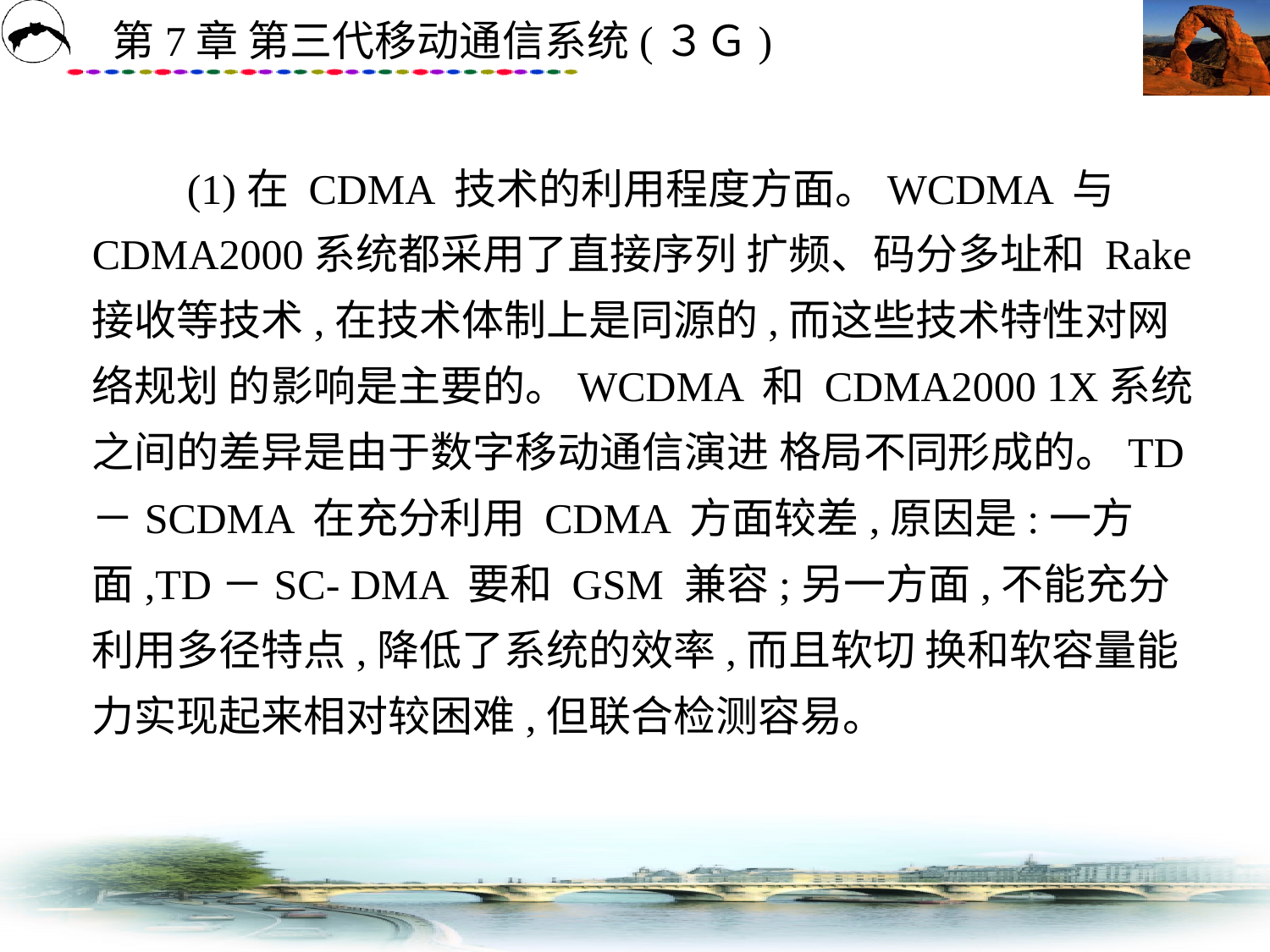

# (1)在 CDMA 技术的利用程度方面。WCDMA 与 CDMA2000系统都采用了直接序列 扩频、码分多址和 Rake接收等技术,在技术体制上是同源的,而这些技术特性对网络规划 的影响是主要的。WCDMA 和 CDMA2000 1X系统之间的差异是由于数字移动通信演进 格局不同形成的。TD－SCDMA 在充分利用 CDMA 方面较差,原因是:一方面,TD－SC- DMA 要和 GSM 兼容;另一方面,不能充分利用多径特点,降低了系统的效率,而且软切 换和软容量能力实现起来相对较困难,但联合检测容易。